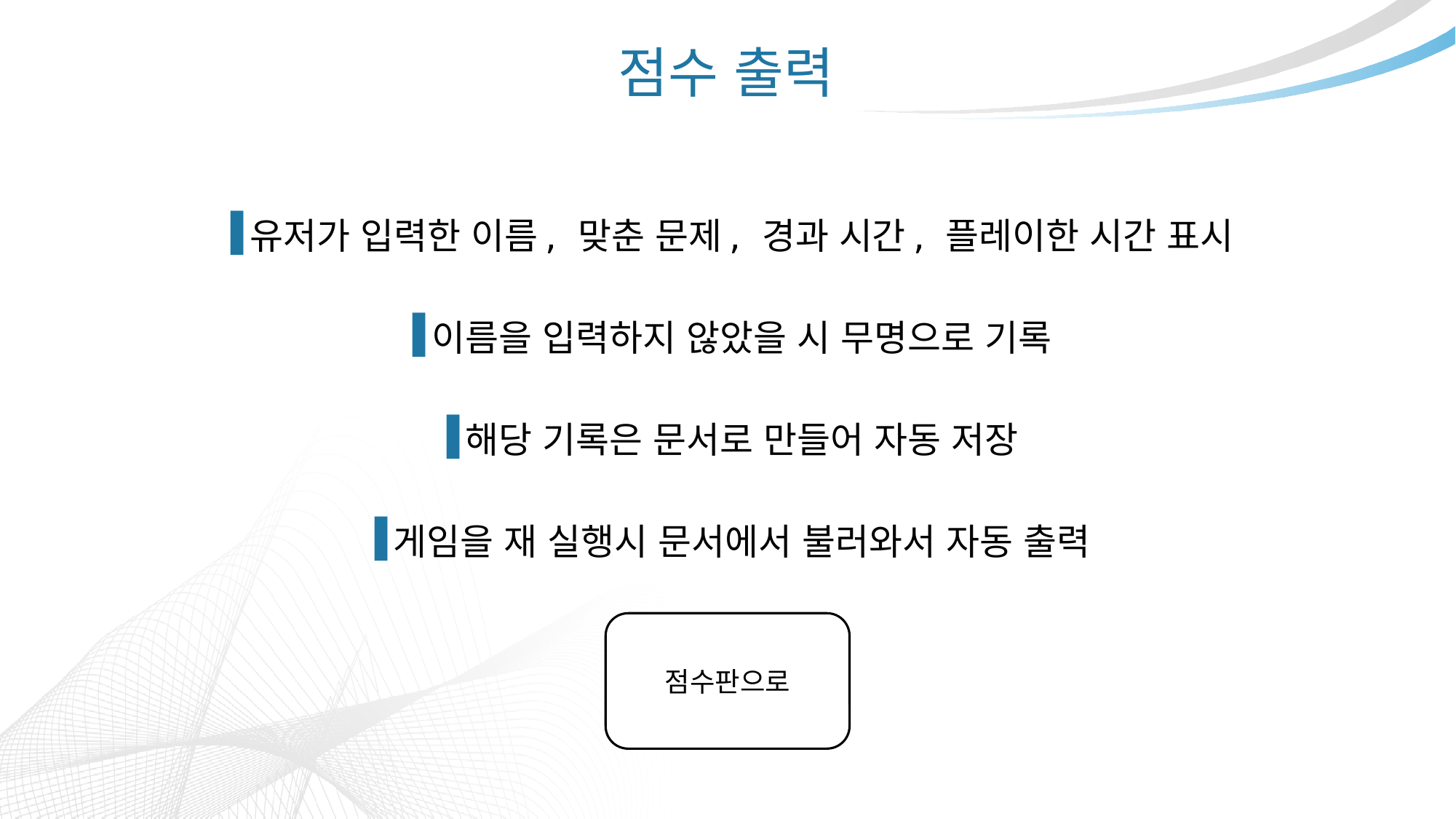

# 점수 출력

유저가 입력한 이름, 맞춘 문제, 경과 시간, 플레이한 시간 표시

이름을 입력하지 않았을 시 무명으로 기록

해당 기록은 문서로 만들어 자동 저장

게임을 재 실행시 문서에서 불러와서 자동 출력

점수판으로